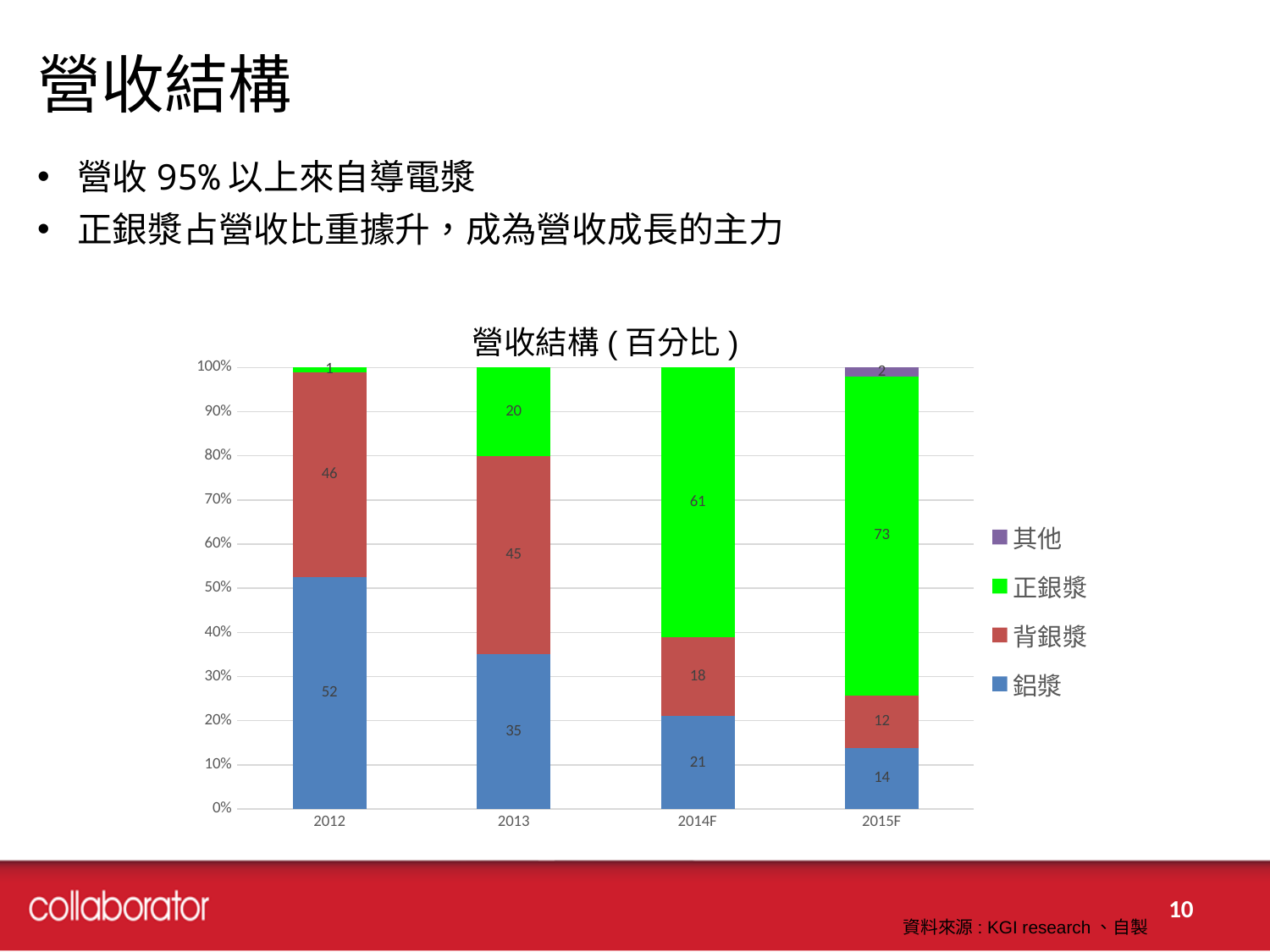

# 營收結構
營收95%以上來自導電漿
正銀漿占營收比重據升，成為營收成長的主力
營收結構(百分比)

### Chart

| Category | 鋁漿 | 背銀漿 | 正銀漿 | 其他 |
|---|---|---|---|---|
| 2012 | 52.0 | 46.0 | 1.0 | 0.0 |
| 2013 | 35.0 | 45.0 | 20.0 | 0.0 |
| 2014F | 21.0 | 18.0 | 61.0 | 0.0 |
| 2015F | 14.0 | 12.0 | 73.0 | 2.0 |
10
資料來源: KGI research、自製